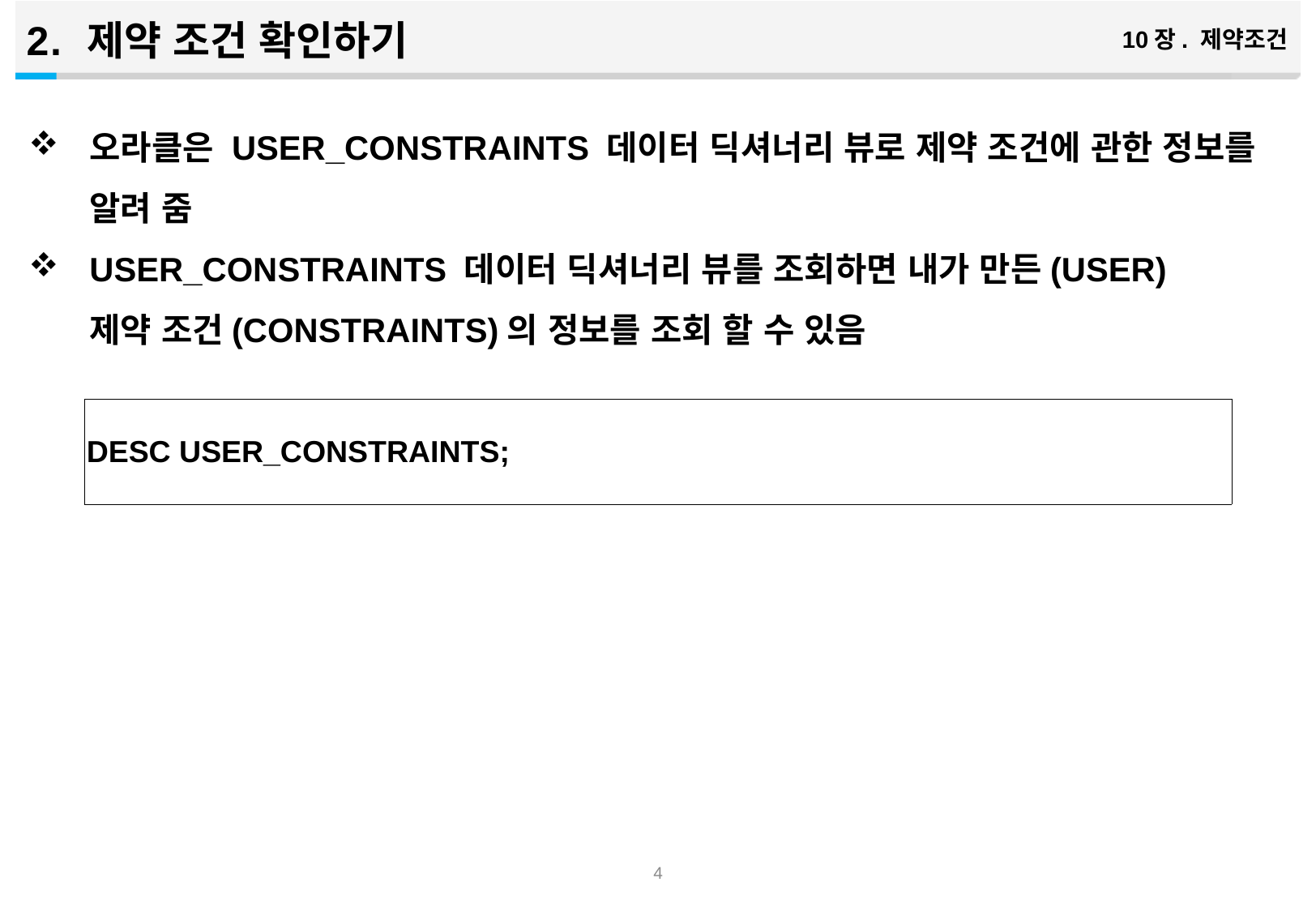

제약 조건 확인하기
10장. 제약조건
오라클은 USER_CONSTRAINTS 데이터 딕셔너리 뷰로 제약 조건에 관한 정보를 알려 줌
USER_CONSTRAINTS 데이터 딕셔너리 뷰를 조회하면 내가 만든(USER)          제약 조건(CONSTRAINTS)의 정보를 조회 할 수 있음

| DESC USER\_CONSTRAINTS; |
| --- |
4